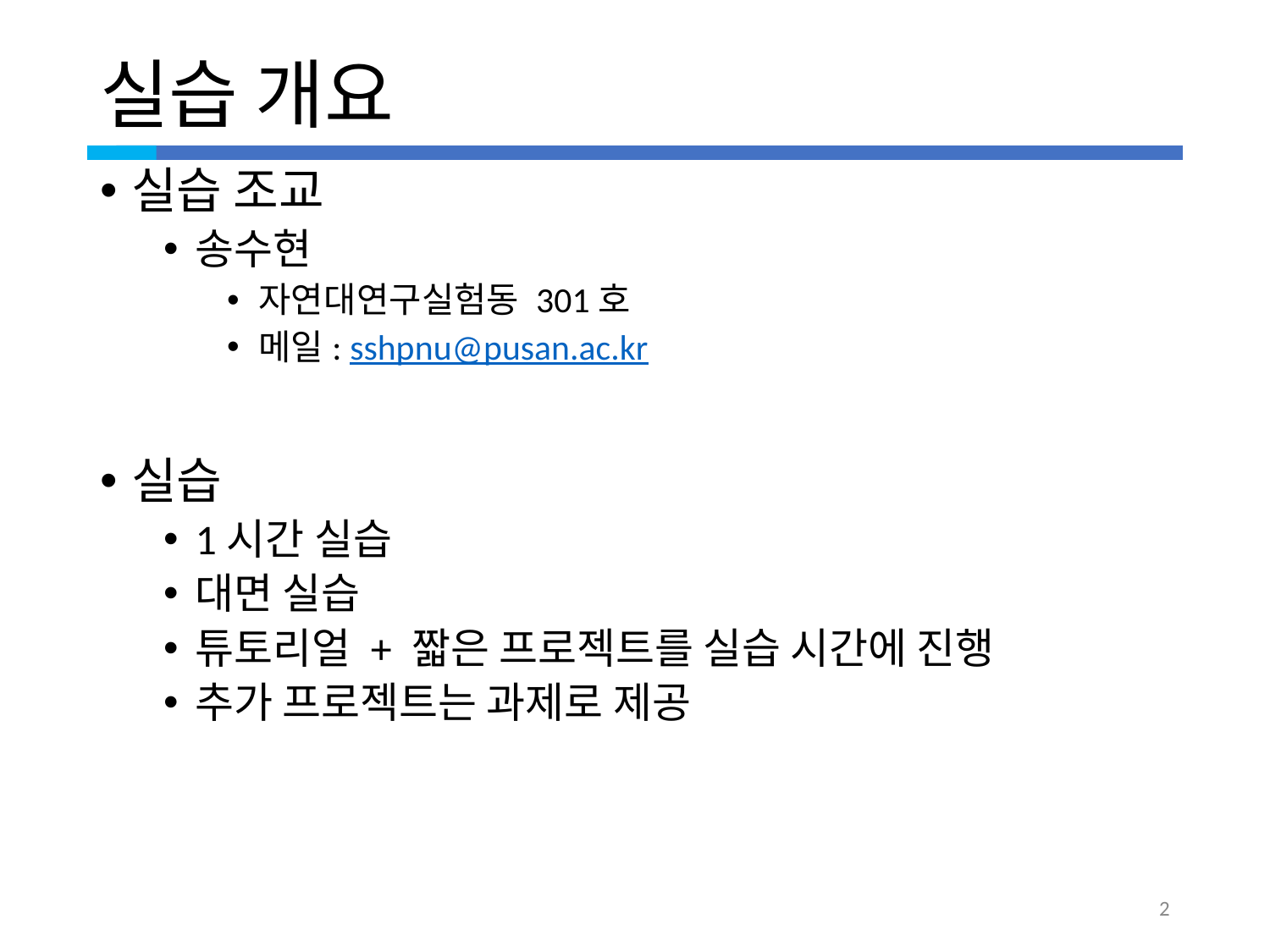

# 실습 개요
실습 조교
송수현
자연대연구실험동 301호
메일: sshpnu@pusan.ac.kr

실습
1시간 실습
대면 실습
튜토리얼 + 짧은 프로젝트를 실습 시간에 진행
추가 프로젝트는 과제로 제공
2